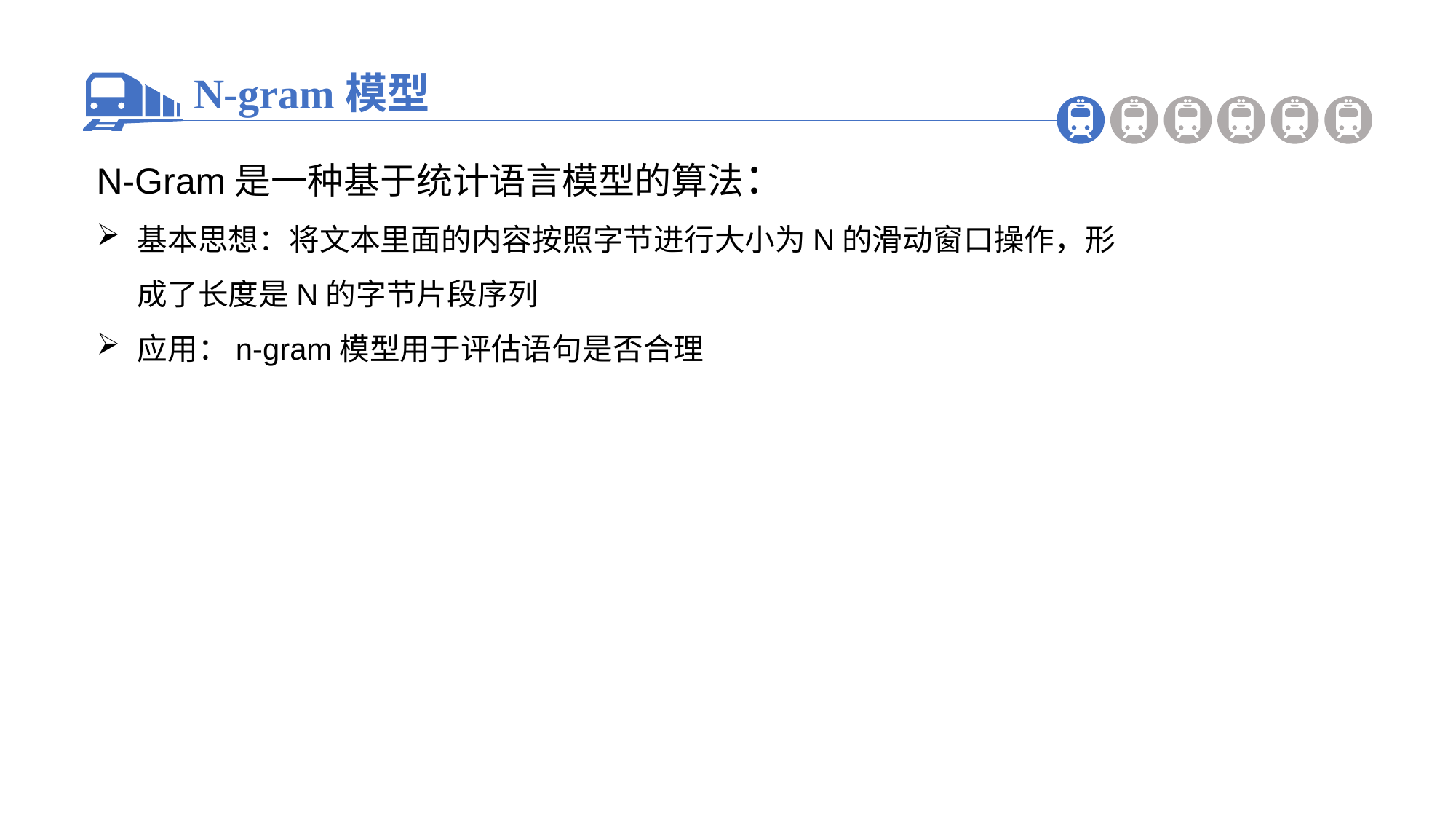

N-gram模型
N-Gram是一种基于统计语言模型的算法：
基本思想：将文本里面的内容按照字节进行大小为N的滑动窗口操作，形成了长度是N的字节片段序列
应用：n-gram模型用于评估语句是否合理